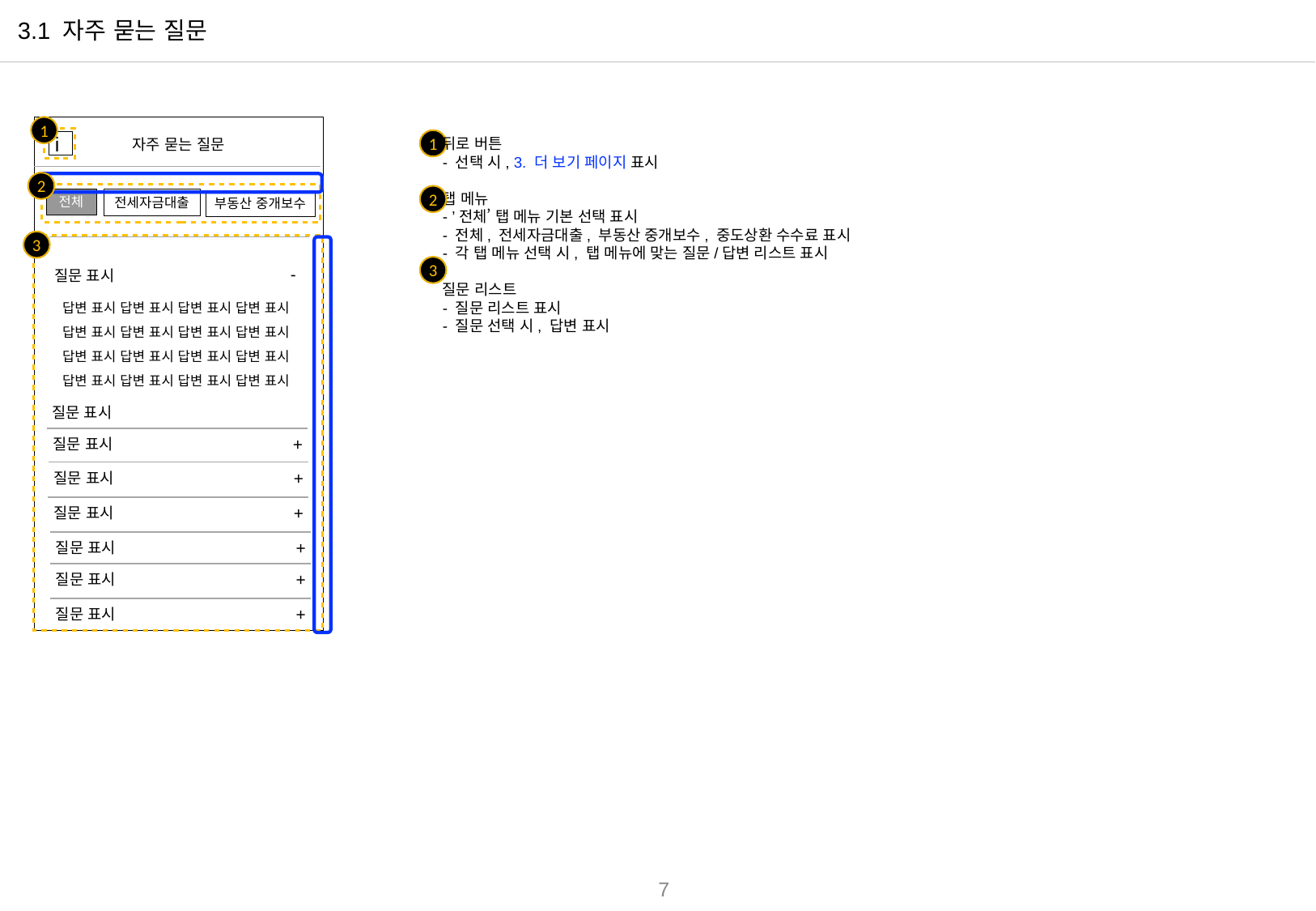

# 3.1 자주 묻는 질문
1

1

뒤로 버튼
- 선택 시, 3. 더 보기 페이지 표시

탭 메뉴
- ’전체’ 탭 메뉴 기본 선택 표시
- 전체, 전세자금대출, 부동산 중개보수, 중도상환 수수료 표시
- 각 탭 메뉴 선택 시, 탭 메뉴에 맞는 질문/답변 리스트 표시

질문 리스트
- 질문 리스트 표시
- 질문 선택 시, 답변 표시
자주 묻는 질문

i
2

2

전체
전세자금대출
부동산 중개보수
3

3

-
질문 표시
답변 표시 답변 표시 답변 표시 답변 표시
답변 표시 답변 표시 답변 표시 답변 표시
답변 표시 답변 표시 답변 표시 답변 표시
답변 표시 답변 표시 답변 표시 답변 표시
질문 표시
+
질문 표시
+
질문 표시
+
질문 표시
+
질문 표시
+
질문 표시
+
질문 표시
7